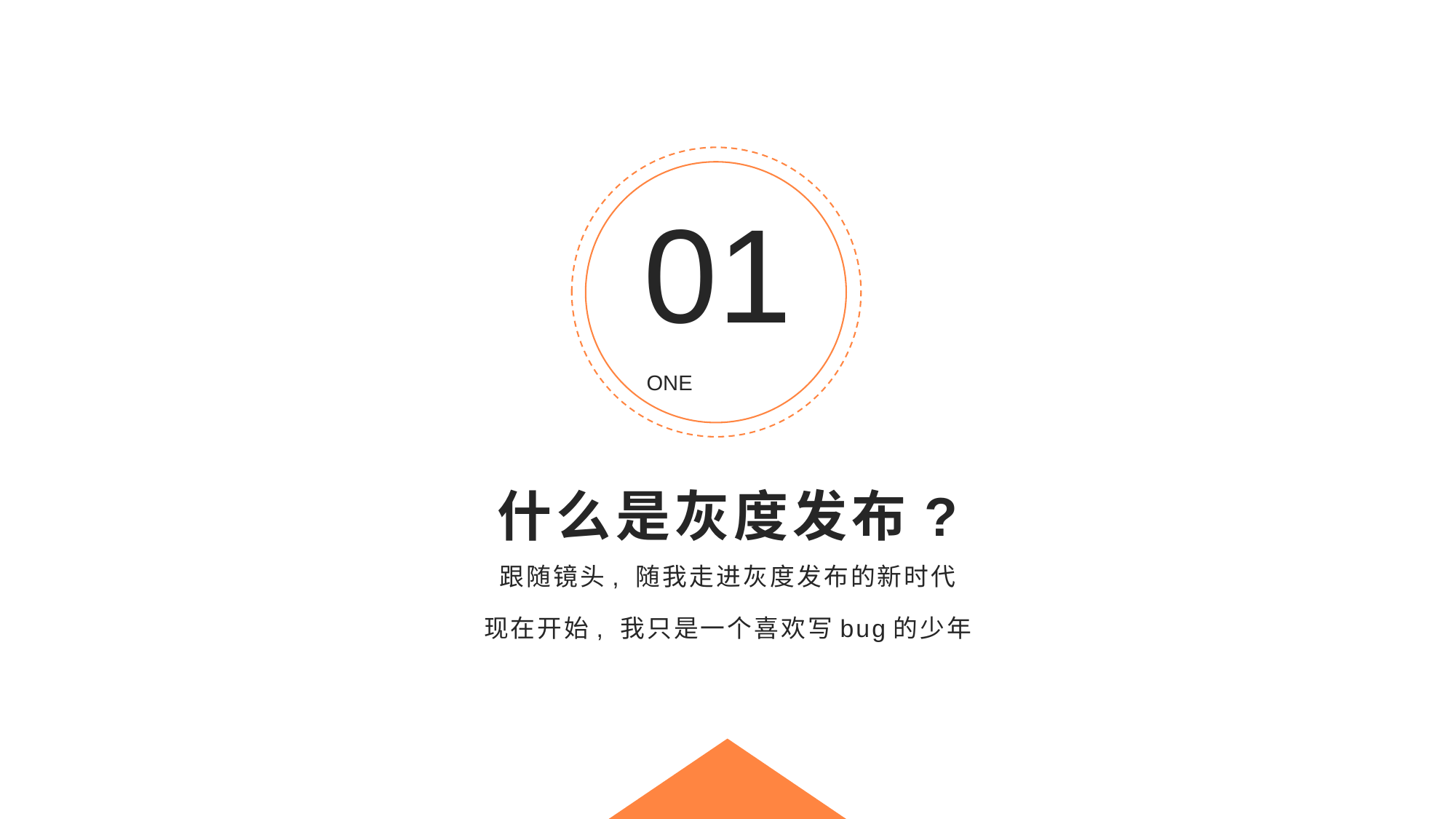

01
ONE
# 什么是灰度发布?
跟随镜头, 随我走进灰度发布的新时代
现在开始, 我只是一个喜欢写bug的少年